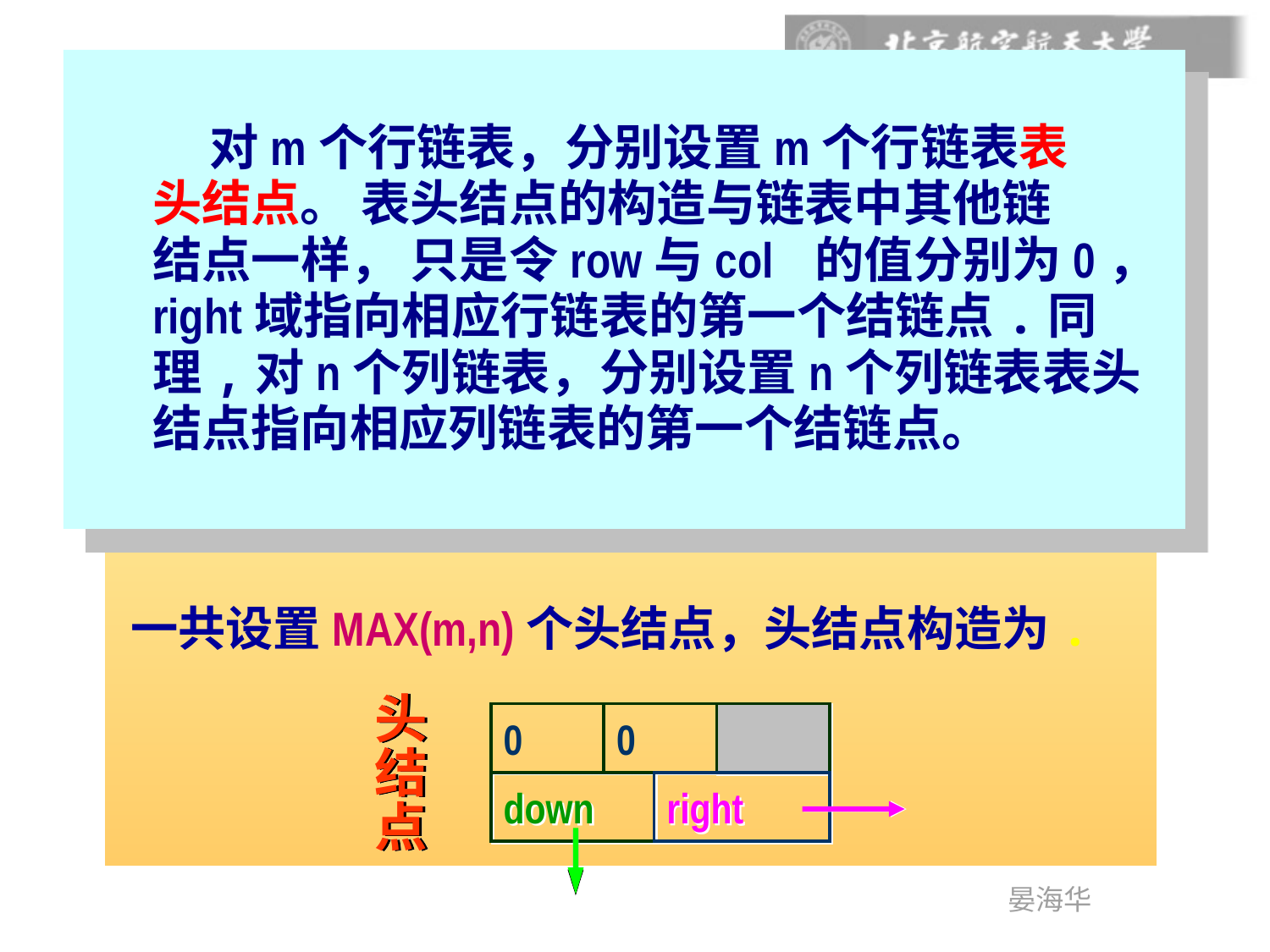

对m个行链表，分别设置m个行链表表
头结点。 表头结点的构造与链表中其他链
结点一样， 只是令row与col 的值分别为0，
right域指向相应行链表的第一个结链点.同
理,对n个列链表，分别设置n个列链表表头
结点指向相应列链表的第一个结链点。
一共设置MAX(m,n)个头结点，头结点构造为.
头
结
点
0
0

down
right